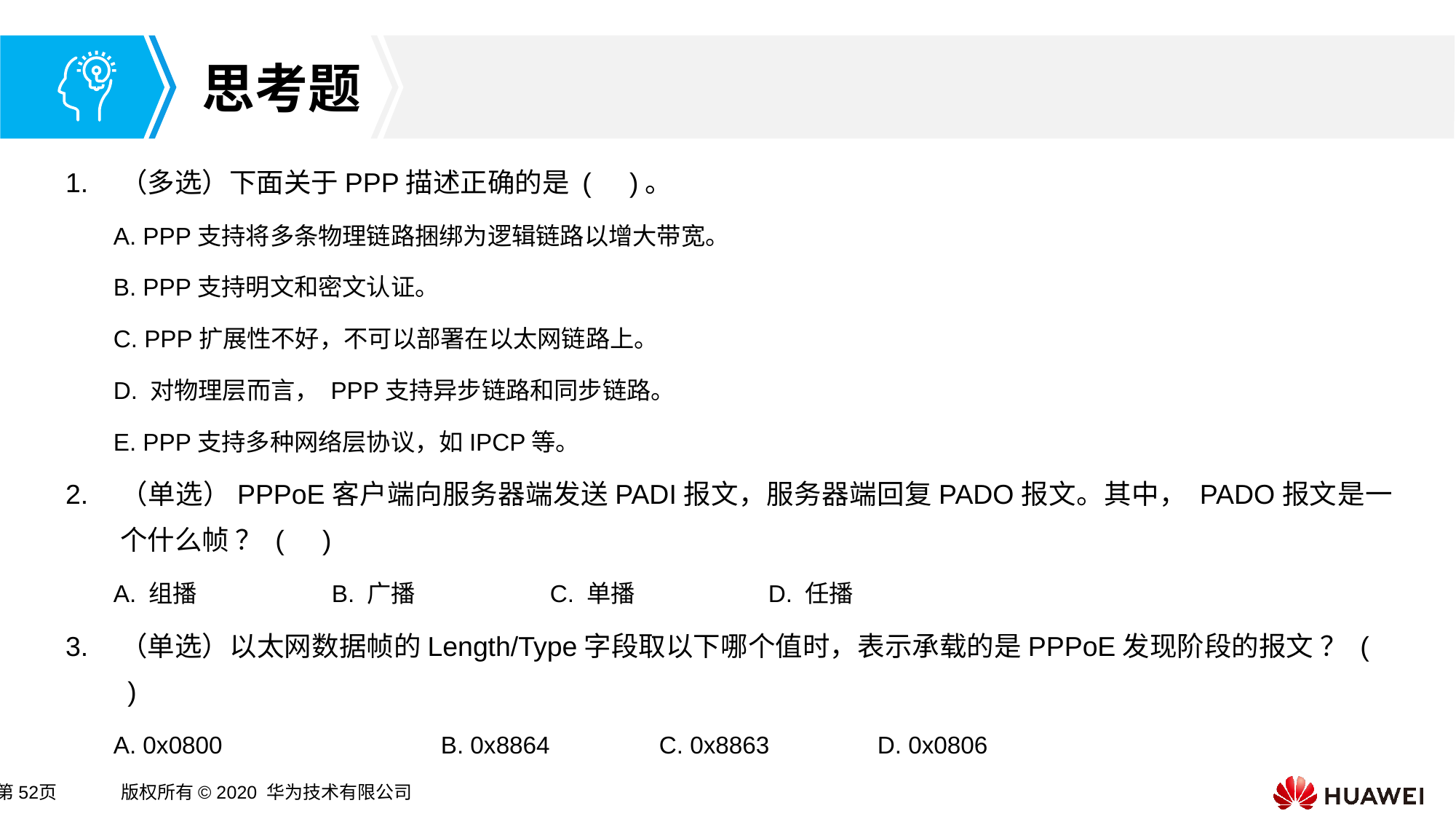

（多选）下面关于PPP描述正确的是 (     )。
A. PPP支持将多条物理链路捆绑为逻辑链路以增大带宽。
B. PPP支持明文和密文认证。
C. PPP扩展性不好，不可以部署在以太网链路上。
D. 对物理层而言， PPP支持异步链路和同步链路。
E. PPP支持多种网络层协议，如IPCP等。
（单选）PPPoE客户端向服务器端发送PADI报文，服务器端回复PADO报文。其中， PADO报文是一个什么帧 ？ (     )
A. 组播		B. 广播		C. 单播		D. 任播
（单选）以太网数据帧的Length/Type字段取以下哪个值时，表示承载的是PPPoE发现阶段的报文 ？ (     )
A. 0x0800		B. 0x8864 	C. 0x8863 	D. 0x0806